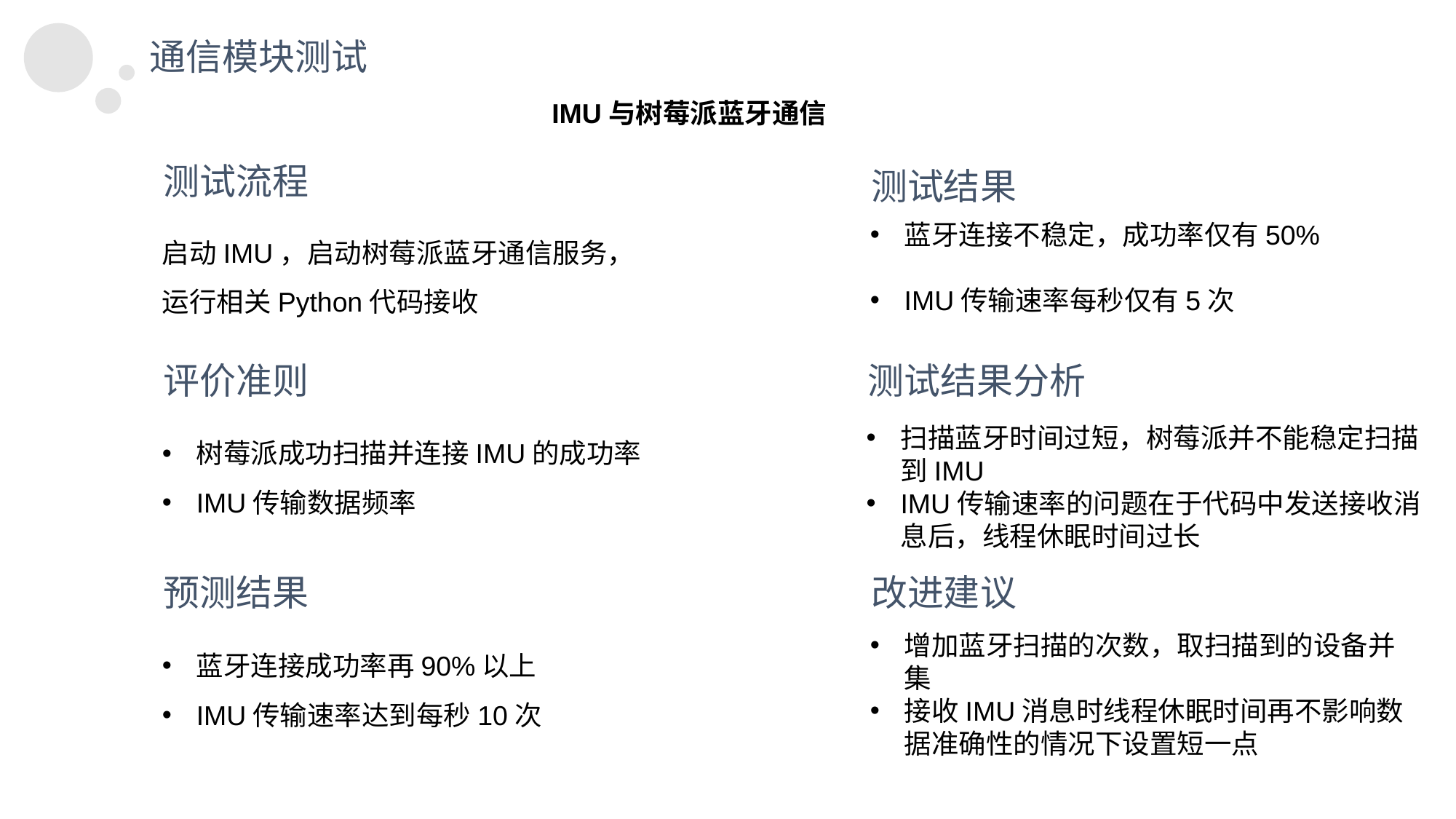

通信模块测试
IMU与树莓派蓝牙通信
测试流程
测试结果
蓝牙连接不稳定，成功率仅有50%
IMU传输速率每秒仅有5次
启动IMU，启动树莓派蓝牙通信服务，运行相关Python代码接收
评价准则
测试结果分析
树莓派成功扫描并连接IMU的成功率
IMU传输数据频率
扫描蓝牙时间过短，树莓派并不能稳定扫描到IMU
IMU传输速率的问题在于代码中发送接收消息后，线程休眠时间过长
PPT模板 http://www.1ppt.com/moban/
预测结果
改进建议
增加蓝牙扫描的次数，取扫描到的设备并集
接收IMU消息时线程休眠时间再不影响数据准确性的情况下设置短一点
蓝牙连接成功率再90%以上
IMU传输速率达到每秒10次